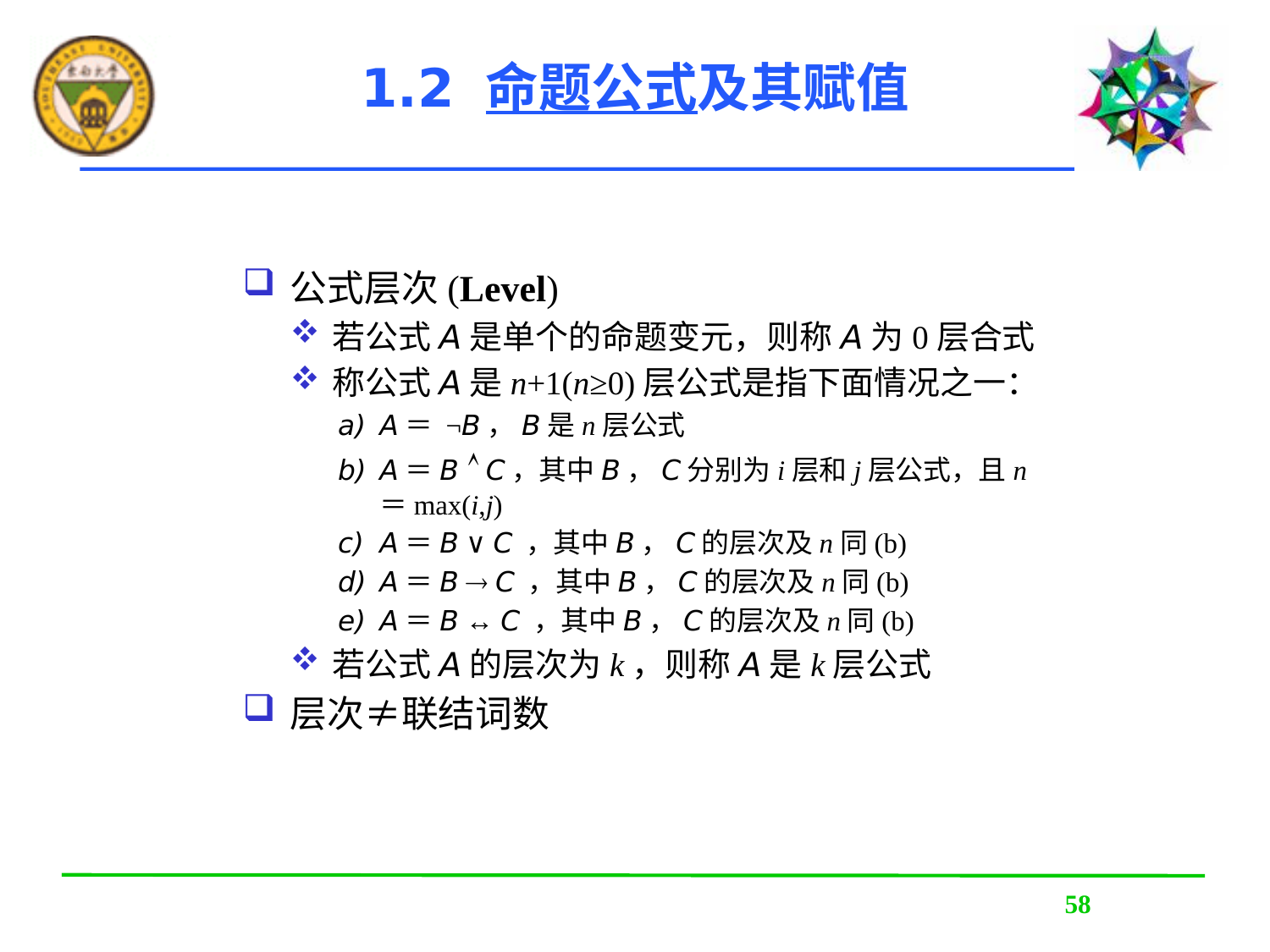

# 1.2 命题公式及其赋值
公式层次(Level)
若公式A是单个的命题变元，则称A为0层合式
称公式A是n+1(n≥0)层公式是指下面情况之一：
A＝ ¬B，B是n层公式
A＝B ∧ C，其中B，C分别为i层和j层公式，且n＝max(i,j)
A＝B ∨ C ，其中B，C的层次及n同(b)
A＝B → C ，其中B，C的层次及n同(b)
A＝B ↔ C ，其中B，C的层次及n同(b)
若公式A的层次为k，则称A是k层公式
层次≠联结词数